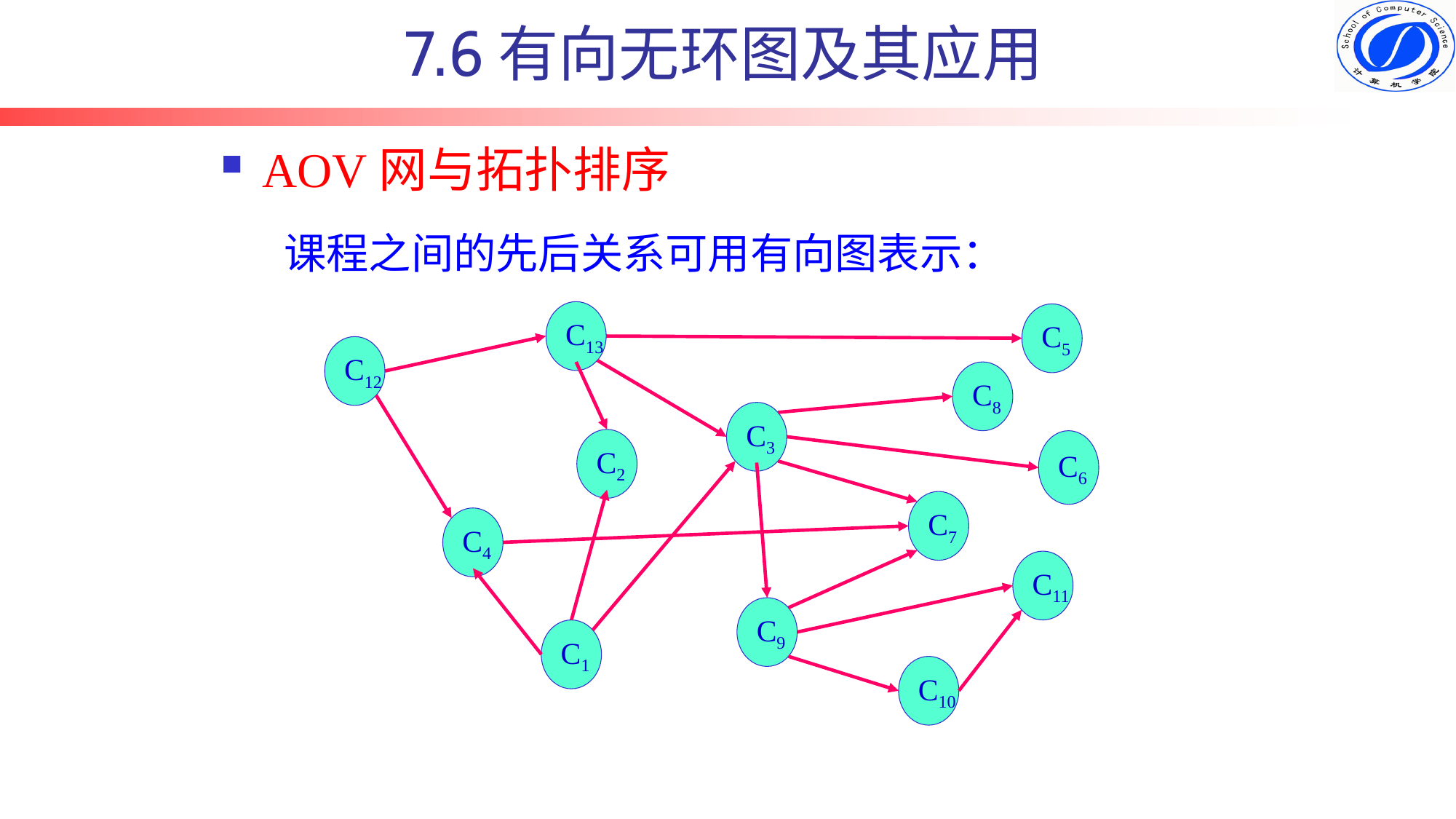

7.6有向无环图及其应用
AOV网与拓扑排序
课程之间的先后关系可用有向图表示：
C13
C5
C12
C8
C3
C2
C6
C7
C4
C11
C9
C1
C10